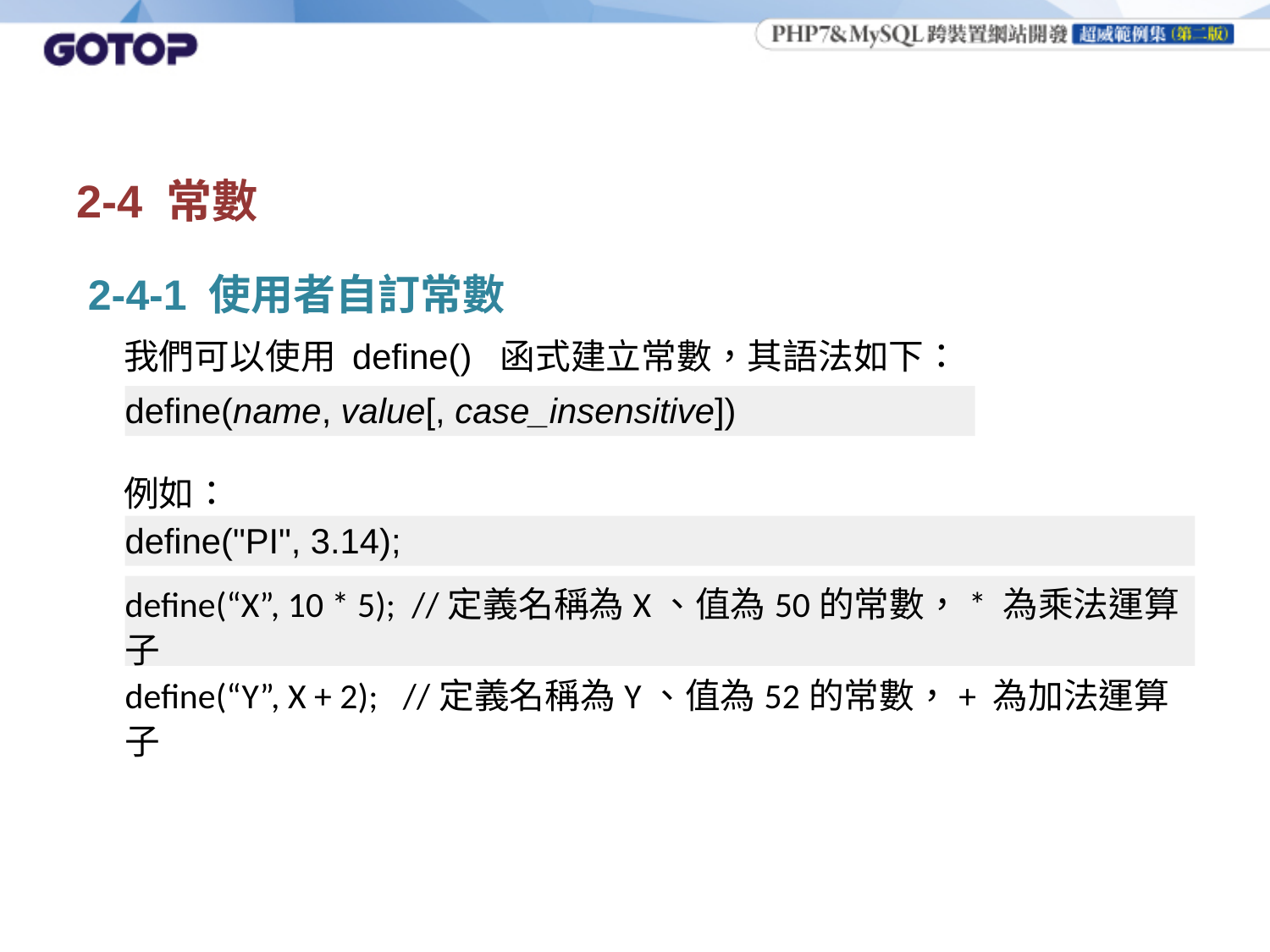

# 2-4 常數
 2-4-1 使用者自訂常數
	我們可以使用 define()  函式建立常數，其語法如下：

	例如：
define(name, value[, case_insensitive])
define("PI", 3.14);
define(“X”, 10 * 5);  //定義名稱為X、值為50的常數，* 為乘法運算子
define(“Y”, X + 2);	   //定義名稱為Y、值為52的常數，+ 為加法運算子